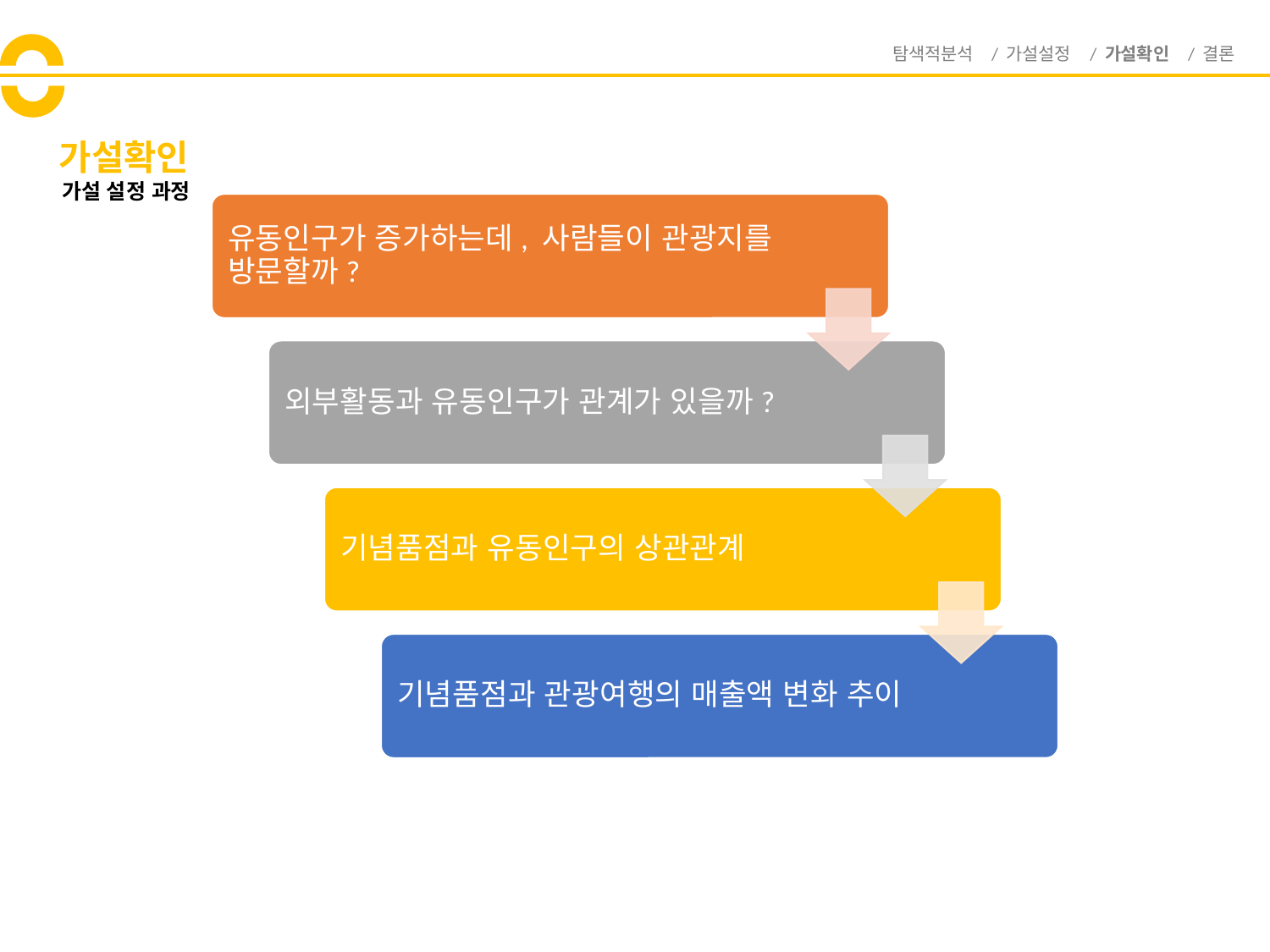

탐색적분석   / 가설설정   / 가설확인   / 결론

# 가설확인
가설 설정 과정
유동인구가 증가하는데, 사람들이 관광지를 방문할까?
외부활동과 유동인구가 관계가 있을까?
기념품점과 유동인구의 상관관계
기념품점과 관광여행의 매출액 변화 추이